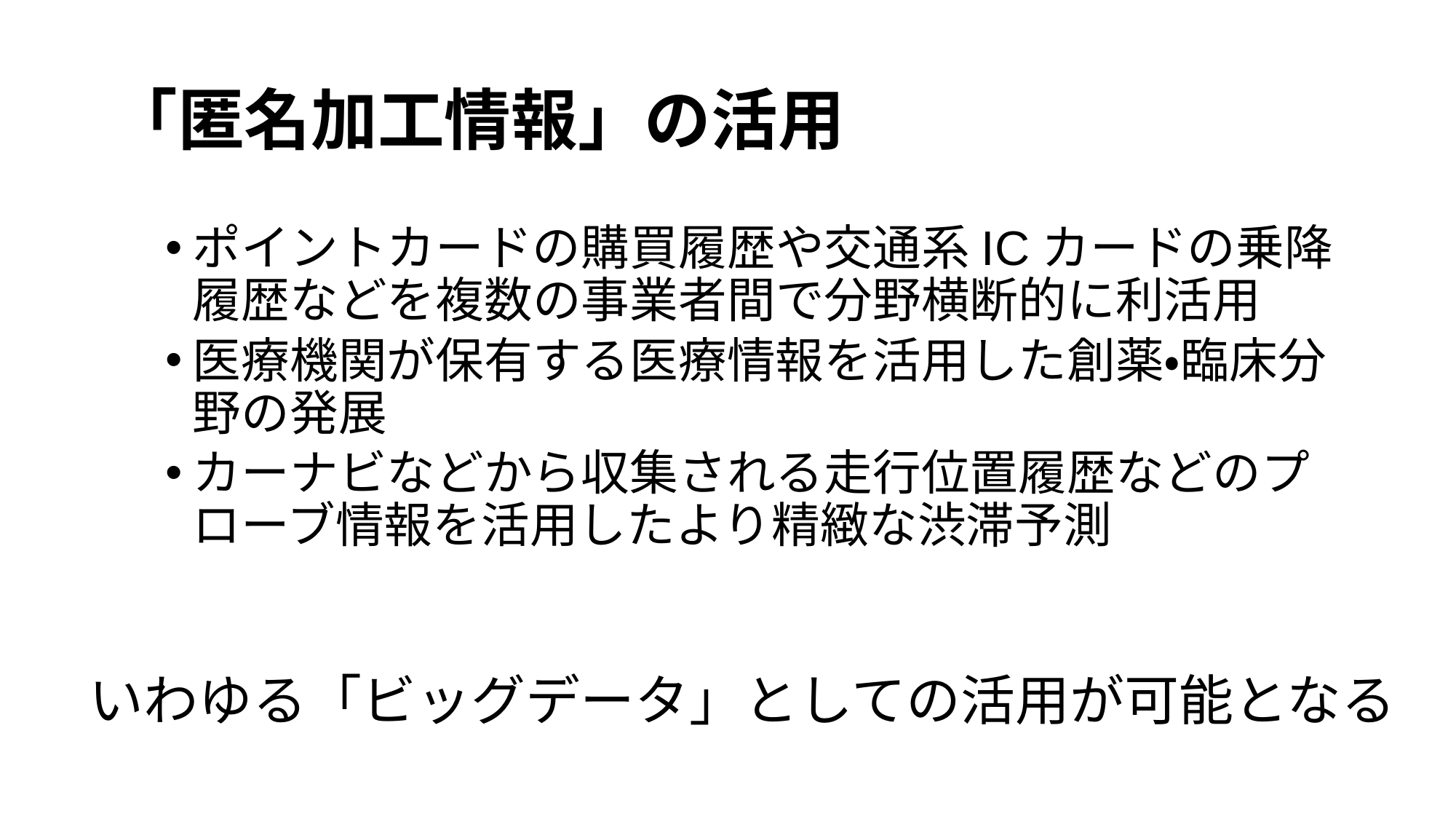

# 「匿名加工情報」の活用
ポイントカードの購買履歴や交通系ICカードの乗降履歴などを複数の事業者間で分野横断的に利活用
医療機関が保有する医療情報を活用した創薬・臨床分野の発展
カーナビなどから収集される走行位置履歴などのプローブ情報を活用したより精緻な渋滞予測
いわゆる「ビッグデータ」としての活用が可能となる